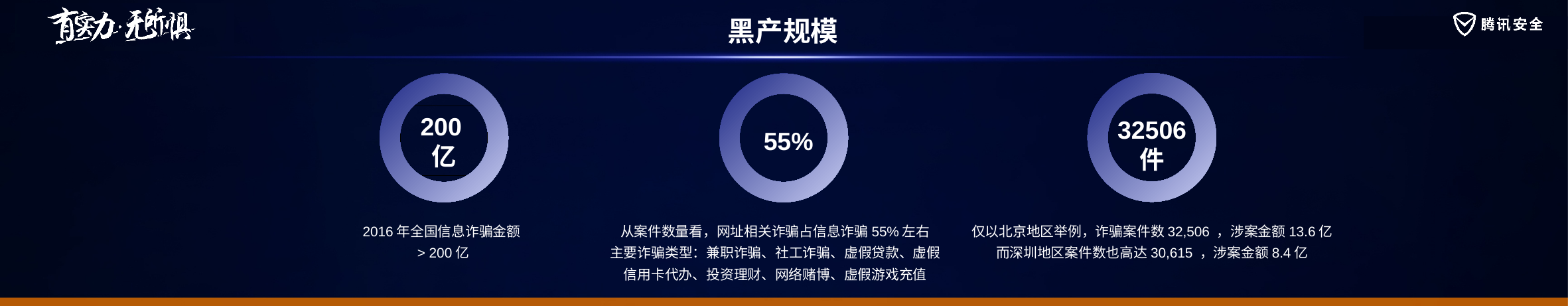

黑产规模

32506
件

55%

200亿
2016年全国信息诈骗金额
> 200亿
从案件数量看，网址相关诈骗占信息诈骗55%左右
主要诈骗类型：兼职诈骗、社工诈骗、虚假贷款、虚假信用卡代办、投资理财、网络赌博、虚假游戏充值
仅以北京地区举例，诈骗案件数32,506 ，涉案金额13.6亿
而深圳地区案件数也高达30,615 ，涉案金额8.4亿